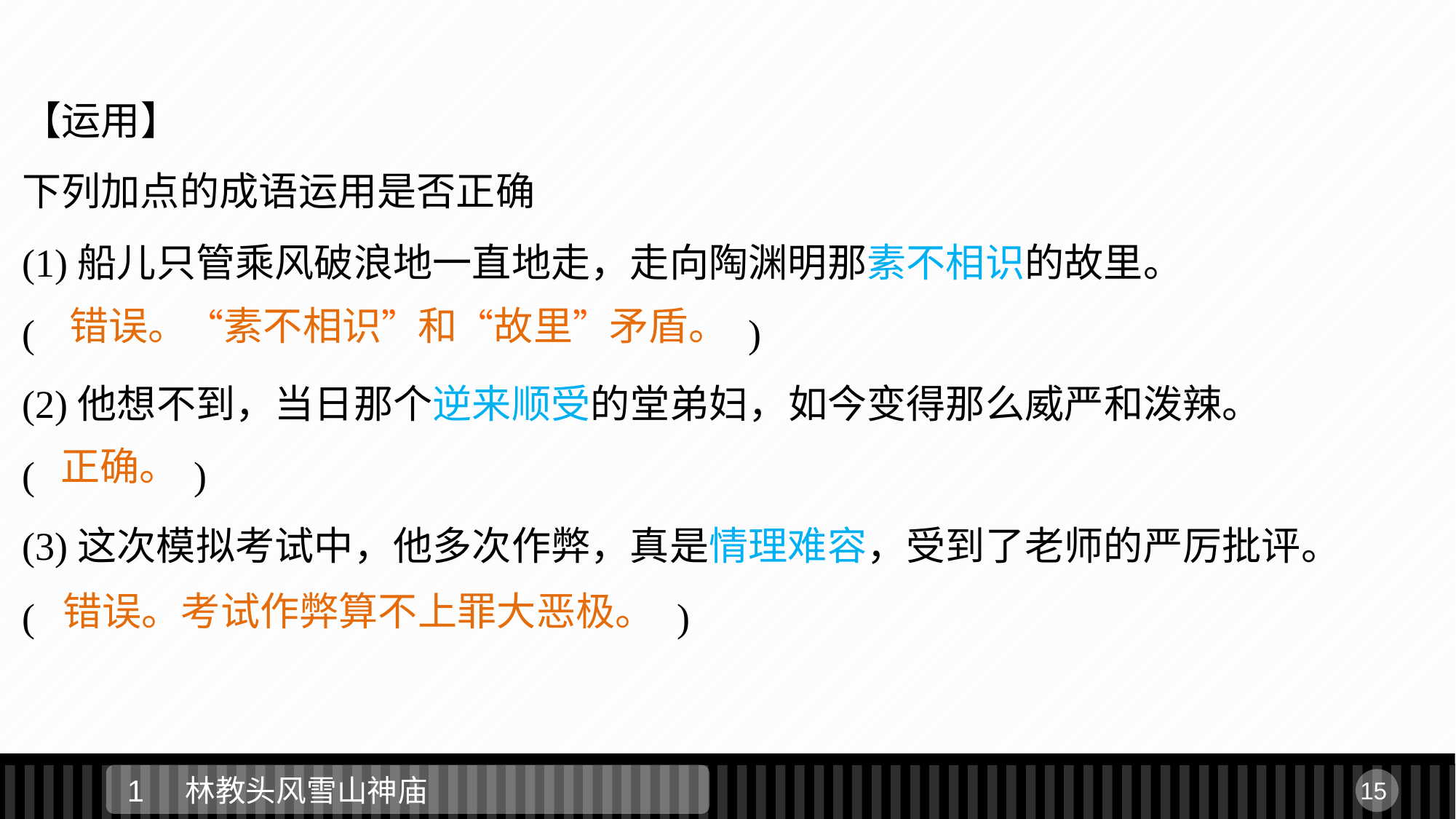

【运用】
下列加点的成语运用是否正确
(1)船儿只管乘风破浪地一直地走，走向陶渊明那素不相识的故里。
(　						       )
(2)他想不到，当日那个逆来顺受的堂弟妇，如今变得那么威严和泼辣。
(　	      )
(3)这次模拟考试中，他多次作弊，真是情理难容，受到了老师的严厉批评。
(　						)
错误。“素不相识”和“故里”矛盾。
正确。
错误。考试作弊算不上罪大恶极。